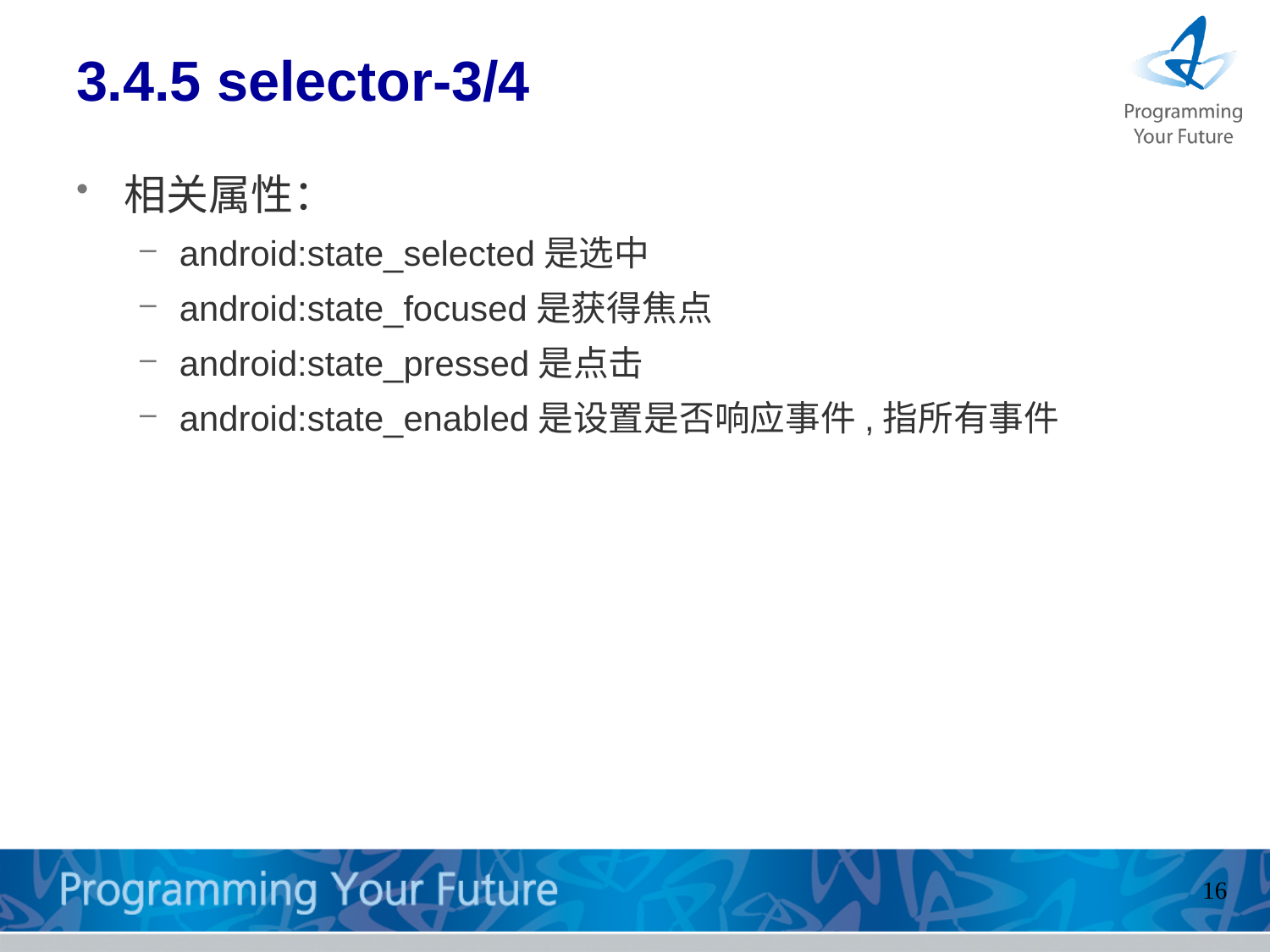

# 3.4.5 selector-3/4
相关属性：
android:state_selected是选中
android:state_focused是获得焦点
android:state_pressed是点击
android:state_enabled是设置是否响应事件,指所有事件